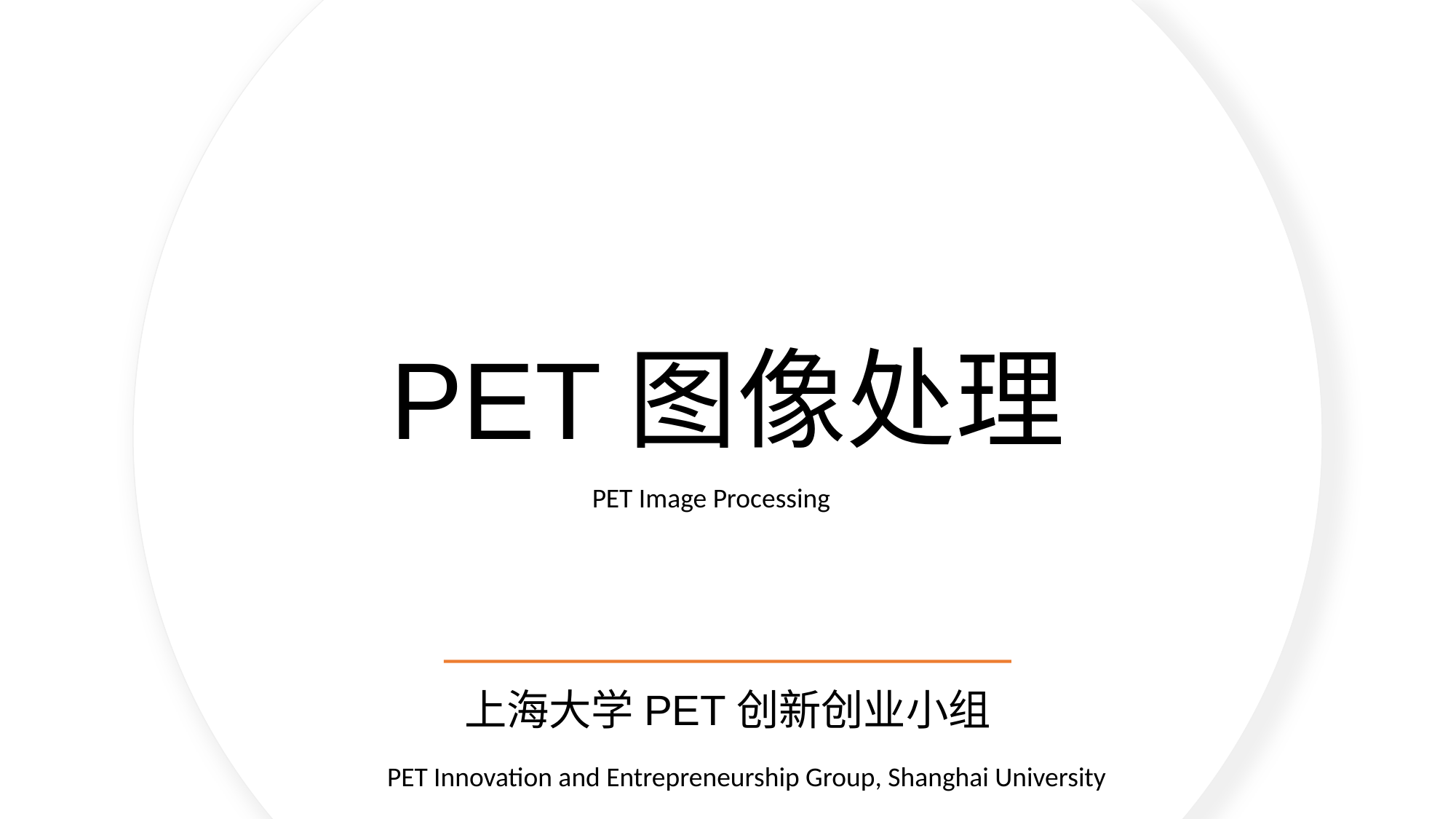

# PET图像处理
PET Image Processing

上海大学PET创新创业小组
PET Innovation and Entrepreneurship Group, Shanghai University